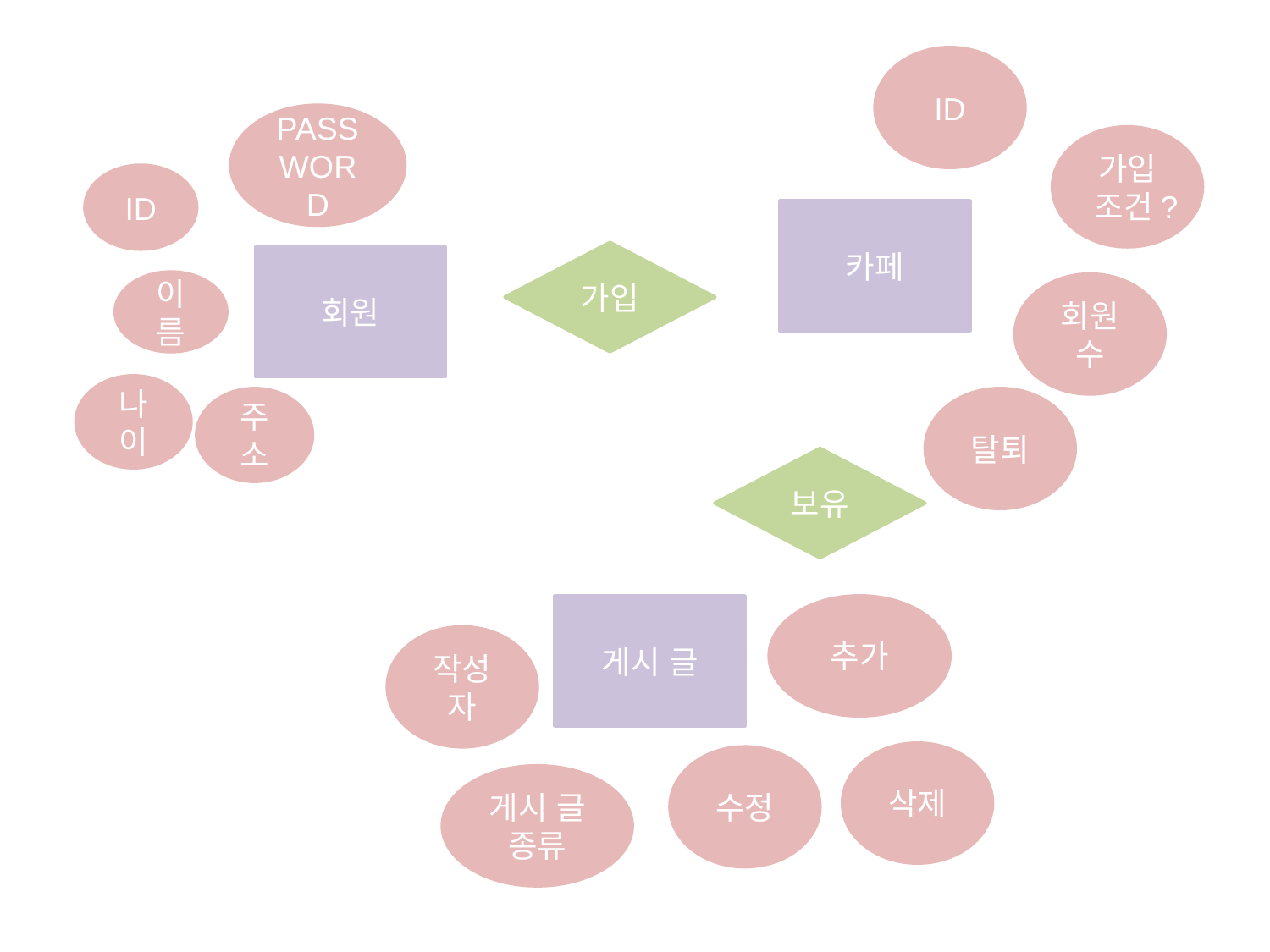

ID
PASSWORD
가입조건?
ID
카페
가입
회원
이름
회원 수
나이
주소
탈퇴
보유
게시 글
추가
작성자
삭제
수정
게시 글 종류